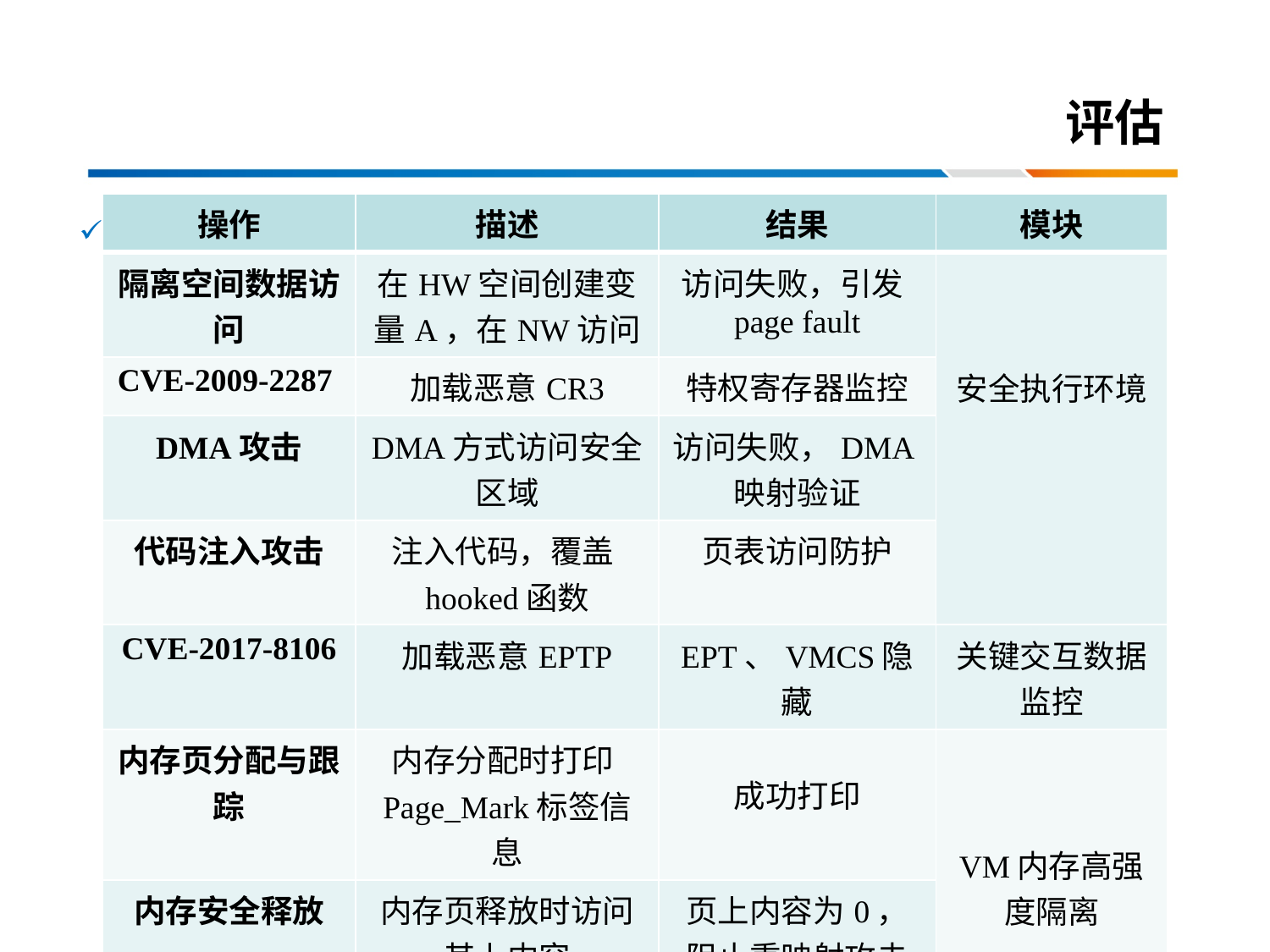

# 评估
功能测试

| 操作 | 描述 | 结果 | 模块 |
| --- | --- | --- | --- |
| 隔离空间数据访问 | 在HW空间创建变量A，在NW访问 | 访问失败，引发page fault | 安全执行环境 |
| CVE-2009-2287 | 加载恶意CR3 | 特权寄存器监控 |  |
| DMA攻击 | DMA方式访问安全区域 | 访问失败，DMA映射验证 |  |
| 代码注入攻击 | 注入代码，覆盖hooked函数 | 页表访问防护 |  |
| CVE-2017-8106 | 加载恶意EPTP | EPT、VMCS隐藏 | 关键交互数据监控 |
| 内存页分配与跟踪 | 内存分配时打印Page\_Mark标签信息 | 成功打印 | VM内存高强度隔离 |
| 内存安全释放 | 内存页释放时访问其上内容 | 页上内容为0，阻止重映射攻击 |  |
| 共享页接口打印 | 打印共享页的Page\_Mark标签信息 | 成功打印 |  |